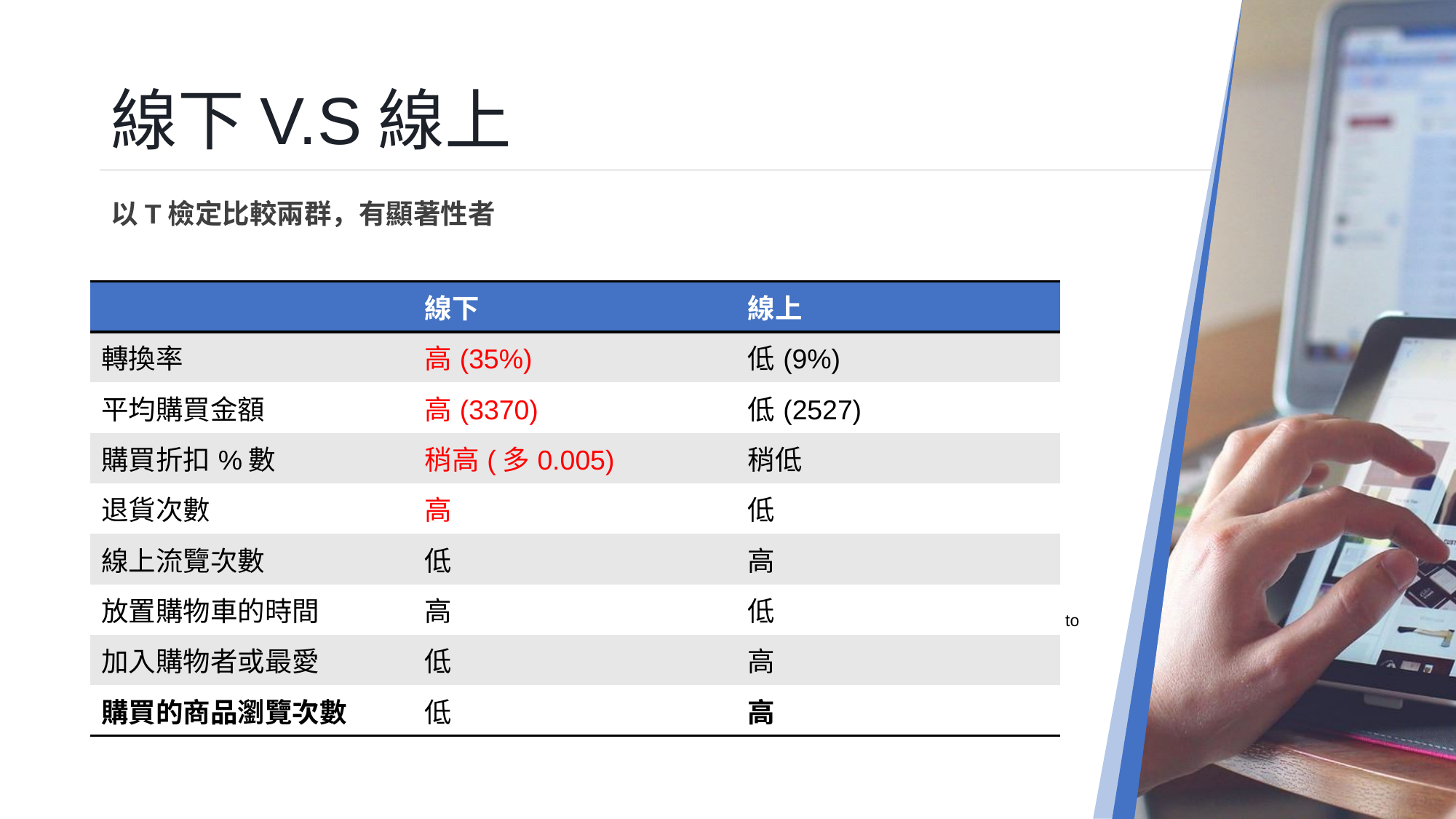

# 線下V.S線上
以T檢定比較兩群，有顯著性者
|  | 線下 | 線上 |
| --- | --- | --- |
| 轉換率 | 高(35%) | 低(9%) |
| 平均購買金額 | 高(3370) | 低(2527) |
| 購買折扣%數 | 稍高(多0.005) | 稍低 |
| 退貨次數 | 高 | 低 |
| 線上流覽次數 | 低 | 高 |
| 放置購物車的時間 | 高 | 低 |
| 加入購物者或最愛 | 低 | 高 |
| 購買的商品瀏覽次數 | 低 | 高 |

Text here
Copy paste fonts.
 Choose the only option to retain text.

Text here
Copy paste fonts.
 Choose the only option to retain text.

Text here
Copy paste fonts.
 Choose the only option to retain text.

Text here
Copy paste fonts.
 Choose the only option to retain text.
13